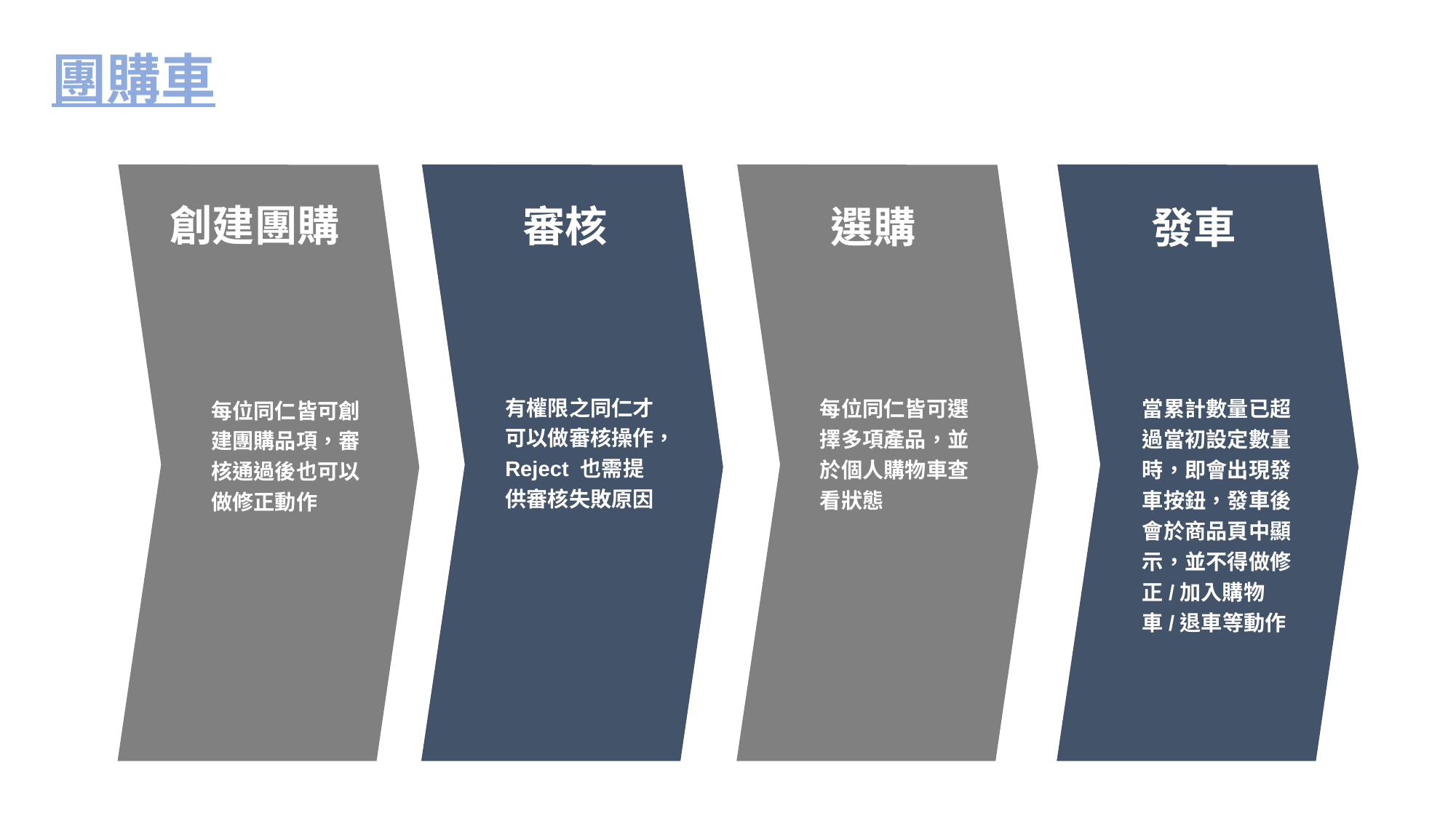

團購車

創建團購
審核
選購
發車
有權限之同仁才可以做審核操作，Reject 也需提供審核失敗原因
每位同仁皆可選擇多項產品，並於個人購物車查看狀態
當累計數量已超過當初設定數量時，即會出現發車按鈕，發車後會於商品頁中顯示，並不得做修正/加入購物車/退車等動作
每位同仁皆可創建團購品項，審核通過後也可以做修正動作